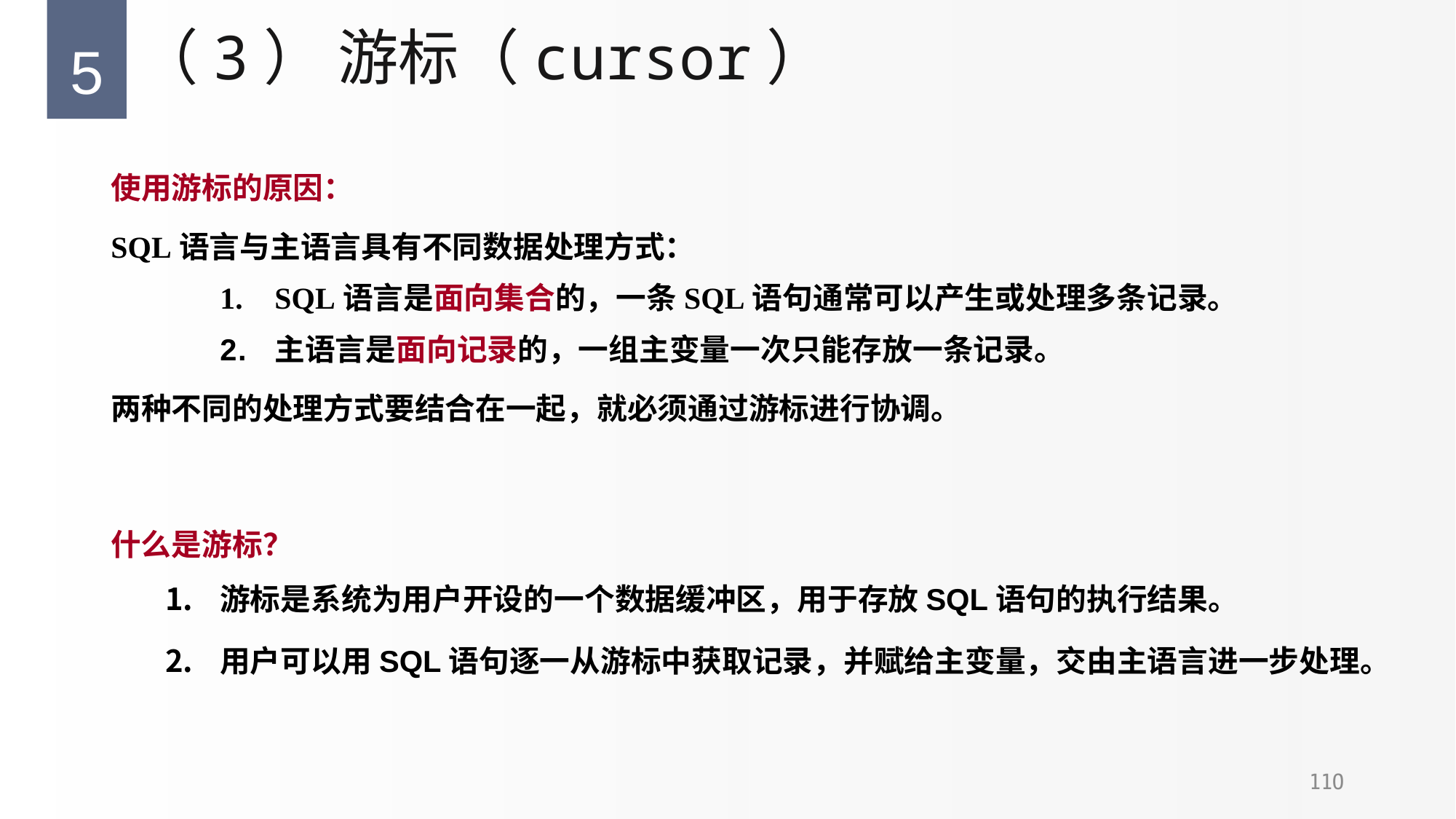

# （3） 游标（cursor）
使用游标的原因：
SQL语言与主语言具有不同数据处理方式：
SQL语言是面向集合的，一条SQL语句通常可以产生或处理多条记录。
主语言是面向记录的，一组主变量一次只能存放一条记录。
两种不同的处理方式要结合在一起，就必须通过游标进行协调。
什么是游标？
游标是系统为用户开设的一个数据缓冲区，用于存放SQL语句的执行结果。
用户可以用SQL语句逐一从游标中获取记录，并赋给主变量，交由主语言进一步处理。
110